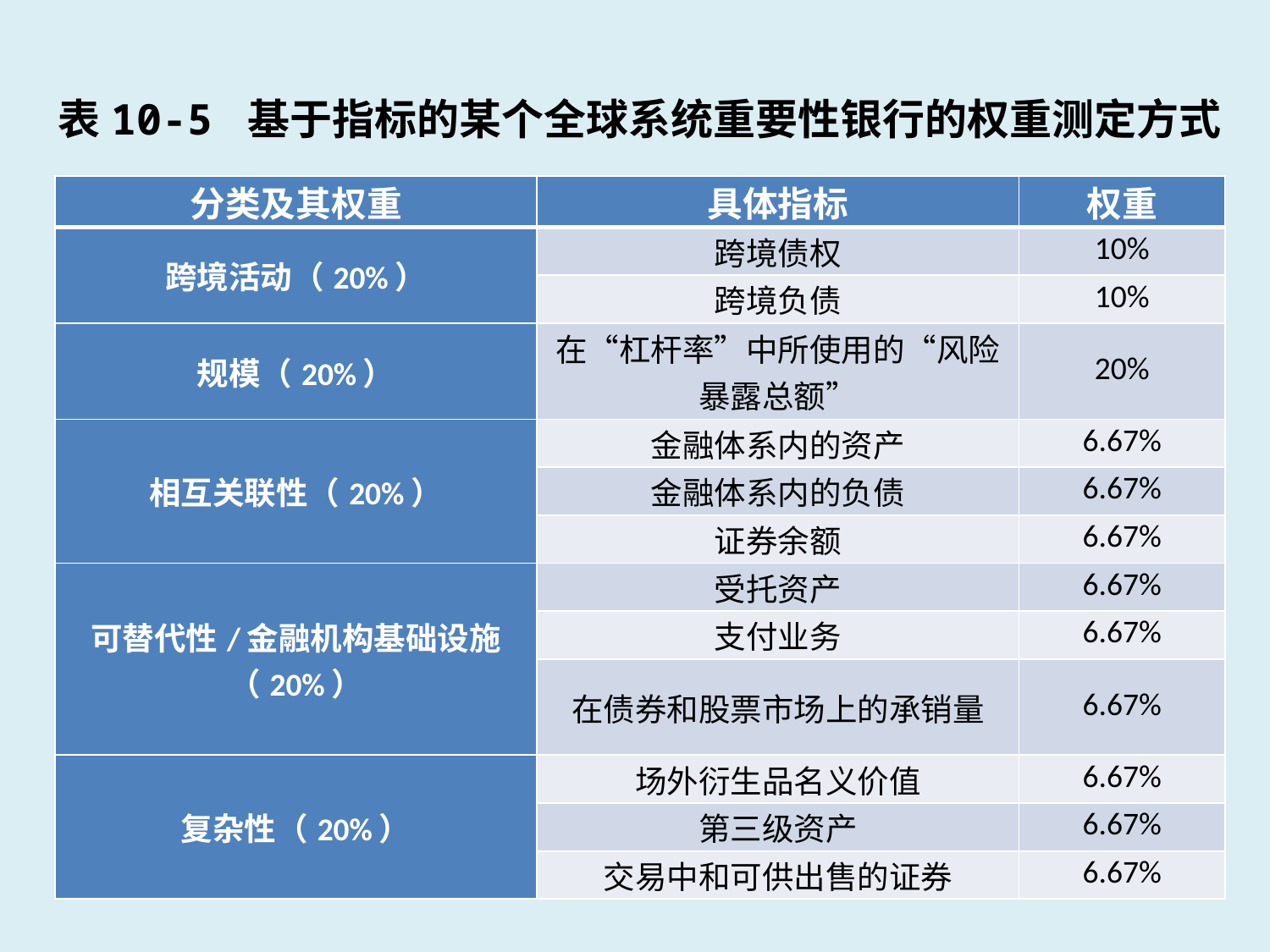

表10-5 基于指标的某个全球系统重要性银行的权重测定方式
| 分类及其权重 | 具体指标 | 权重 |
| --- | --- | --- |
| 跨境活动（20%） | 跨境债权 | 10% |
|  | 跨境负债 | 10% |
| 规模（20%） | 在“杠杆率”中所使用的“风险暴露总额” | 20% |
| 相互关联性（20%） | 金融体系内的资产 | 6.67% |
|  | 金融体系内的负债 | 6.67% |
|  | 证券余额 | 6.67% |
| 可替代性/金融机构基础设施 （20%） | 受托资产 | 6.67% |
|  | 支付业务 | 6.67% |
|  | 在债券和股票市场上的承销量 | 6.67% |
| 复杂性（20%） | 场外衍生品名义价值 | 6.67% |
|  | 第三级资产 | 6.67% |
|  | 交易中和可供出售的证券 | 6.67% |
46